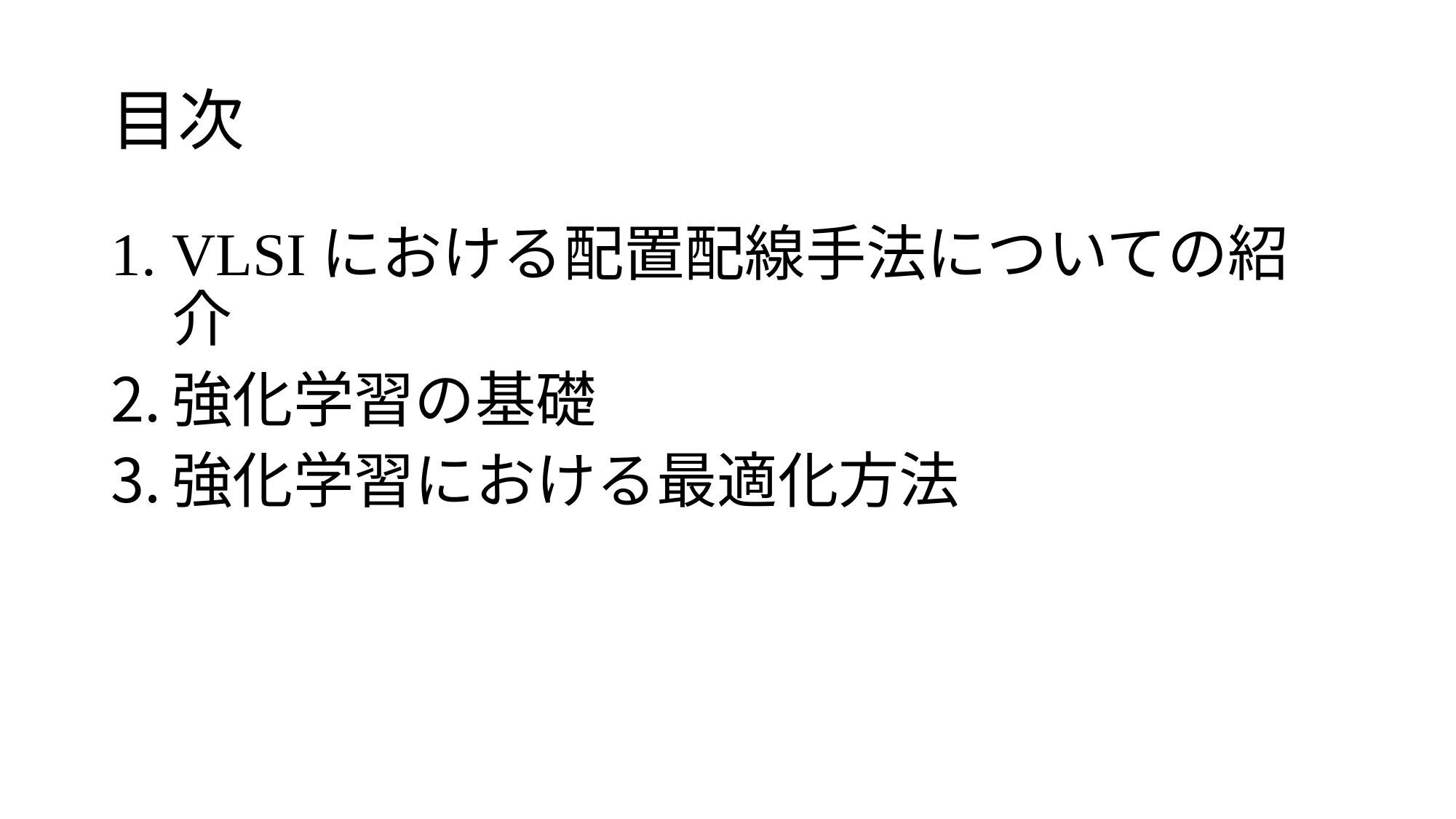

# 目次
VLSIにおける配置配線手法についての紹介
強化学習の基礎
強化学習における最適化方法